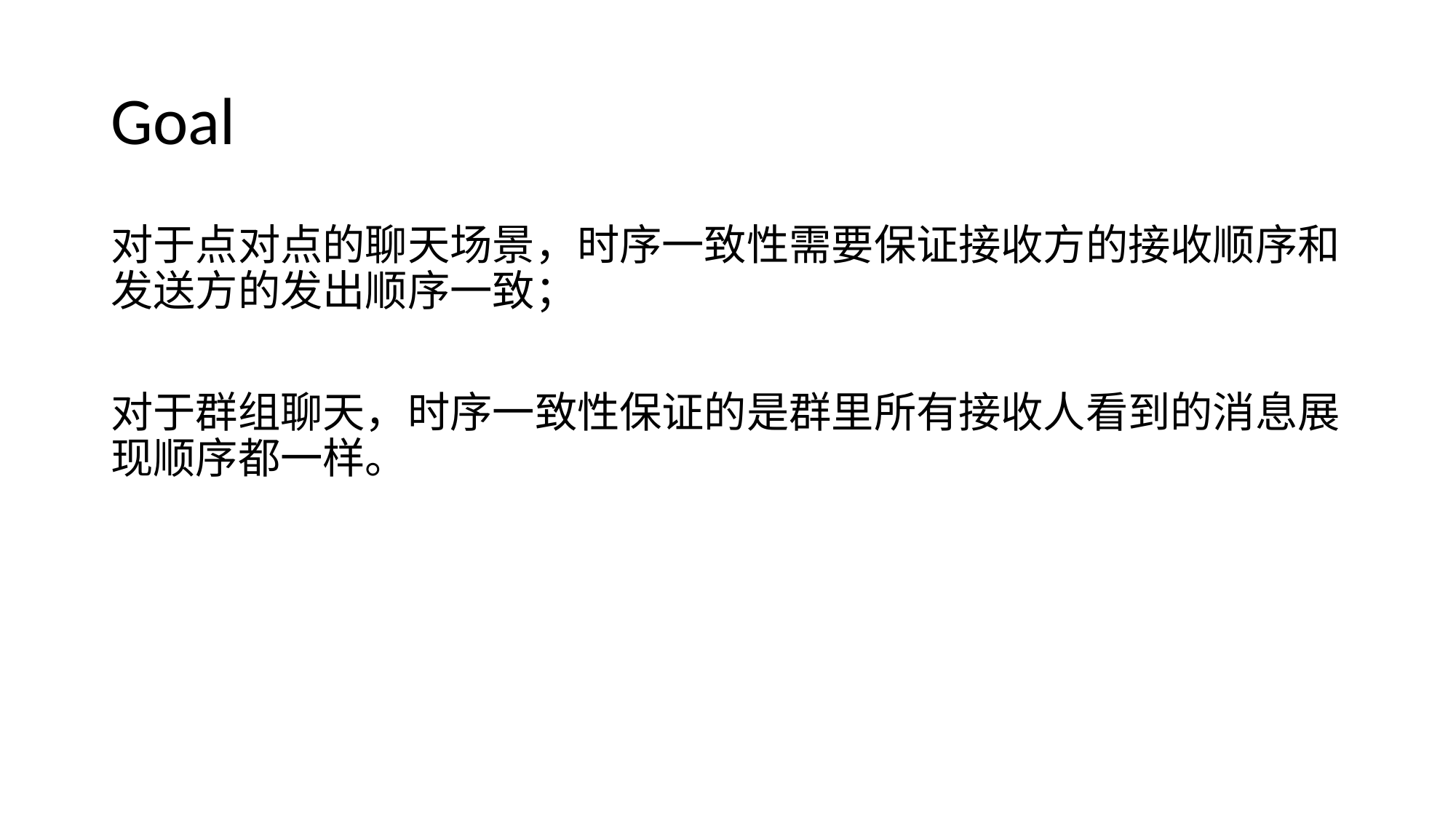

# Goal
对于点对点的聊天场景，时序一致性需要保证接收方的接收顺序和发送方的发出顺序一致；

对于群组聊天，时序一致性保证的是群里所有接收人看到的消息展现顺序都一样。